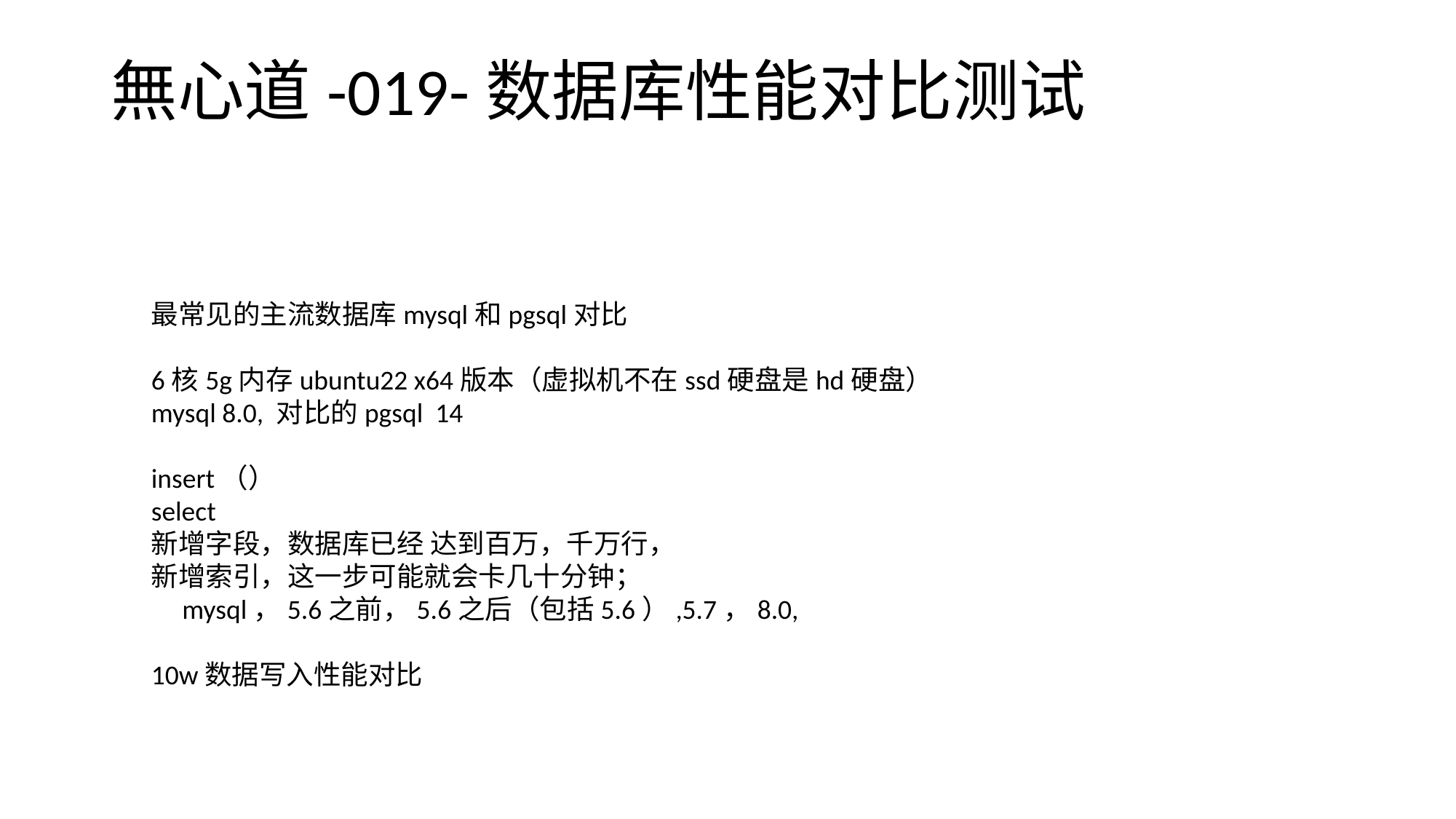

# 無心道-019-数据库性能对比测试

最常见的主流数据库mysql和pgsql对比

6核5g内存ubuntu22 x64版本（虚拟机不在ssd硬盘是hd硬盘）
mysql 8.0, 对比的pgsql  14

insert（）
select
新增字段，数据库已经 达到百万，千万行，
新增索引，这一步可能就会卡几十分钟；
     mysql，5.6之前，5.6之后（包括5.6）,5.7，8.0,

10w数据写入性能对比